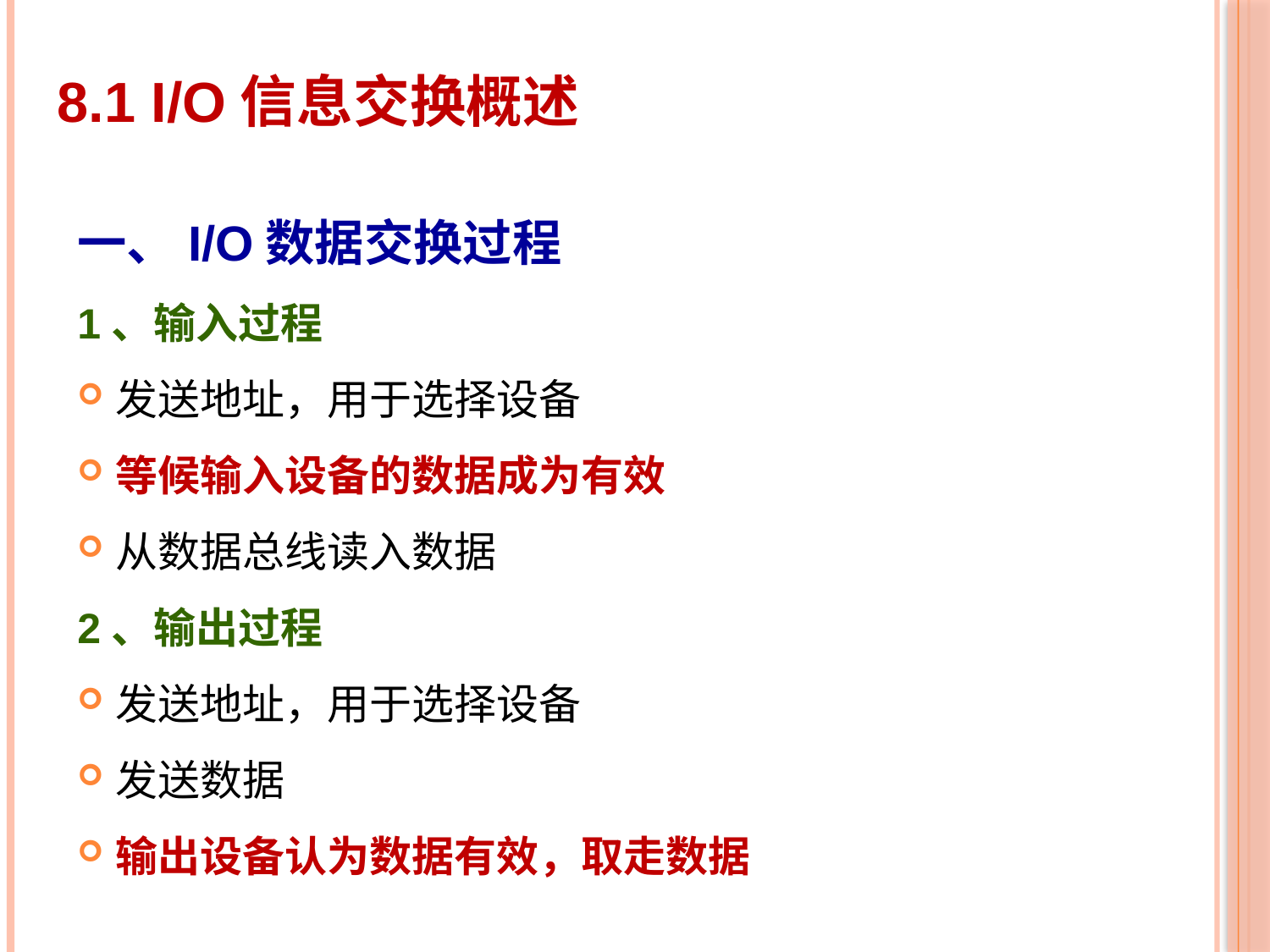

# 8.1 I/O信息交换概述
一、I/O数据交换过程
1、输入过程
发送地址，用于选择设备
等候输入设备的数据成为有效
从数据总线读入数据
2、输出过程
发送地址，用于选择设备
发送数据
输出设备认为数据有效，取走数据